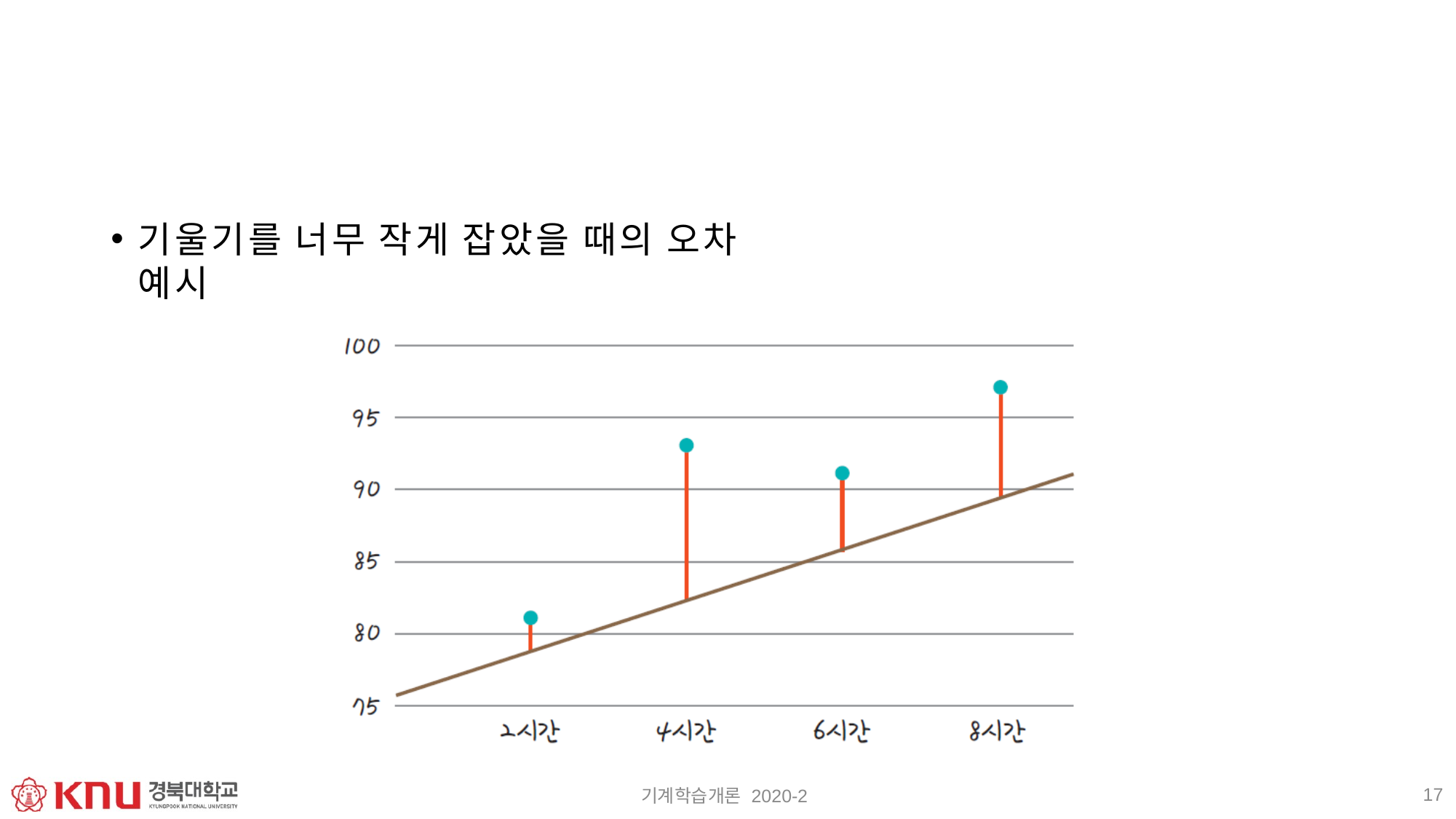

기울기를 너무 작게 잡았을 때의 오차 예시

17
기계학습개론 2020-2